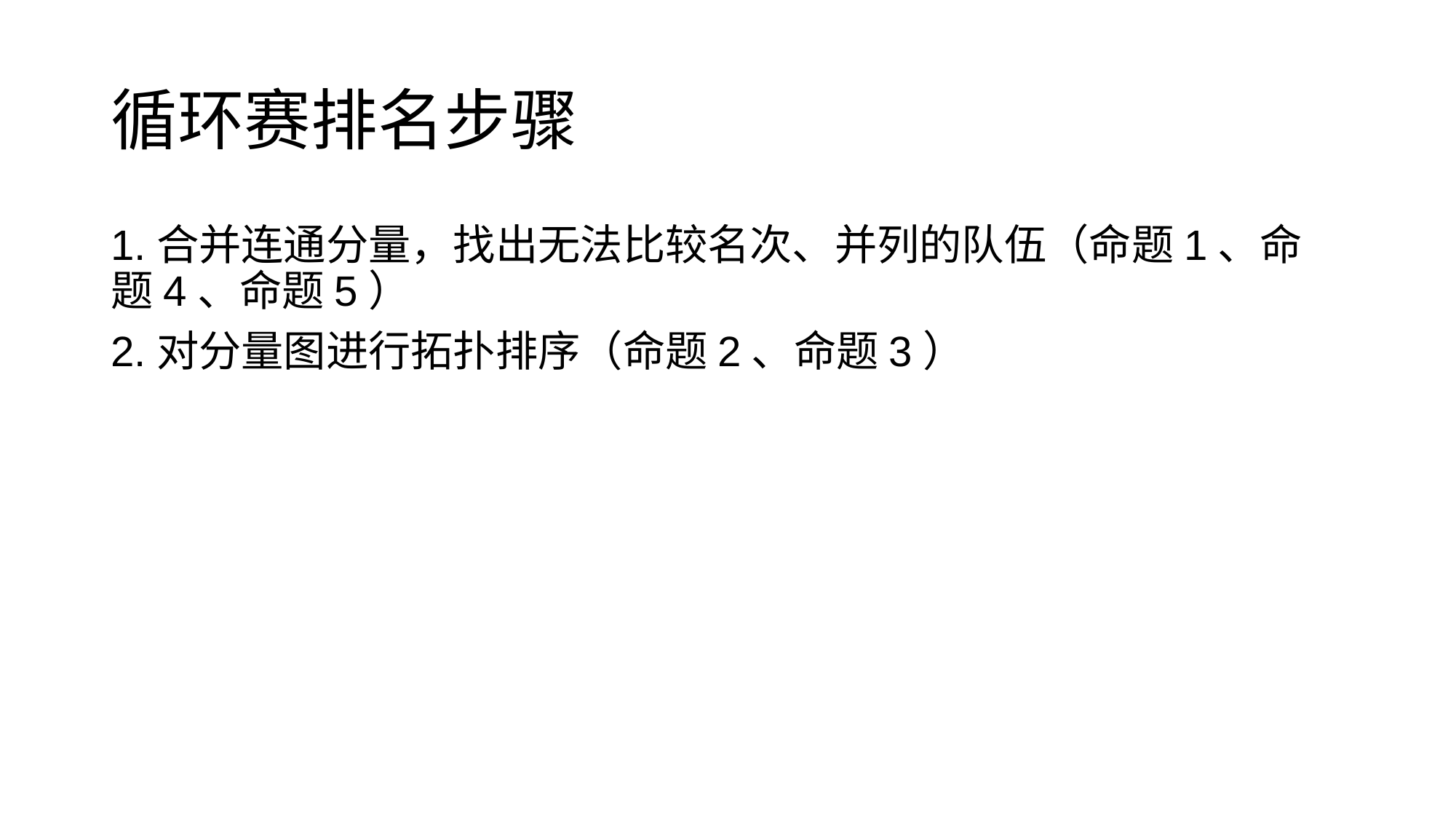

# 循环赛排名步骤
1.合并连通分量，找出无法比较名次、并列的队伍（命题1、命题4、命题5）
2.对分量图进行拓扑排序（命题2、命题3）